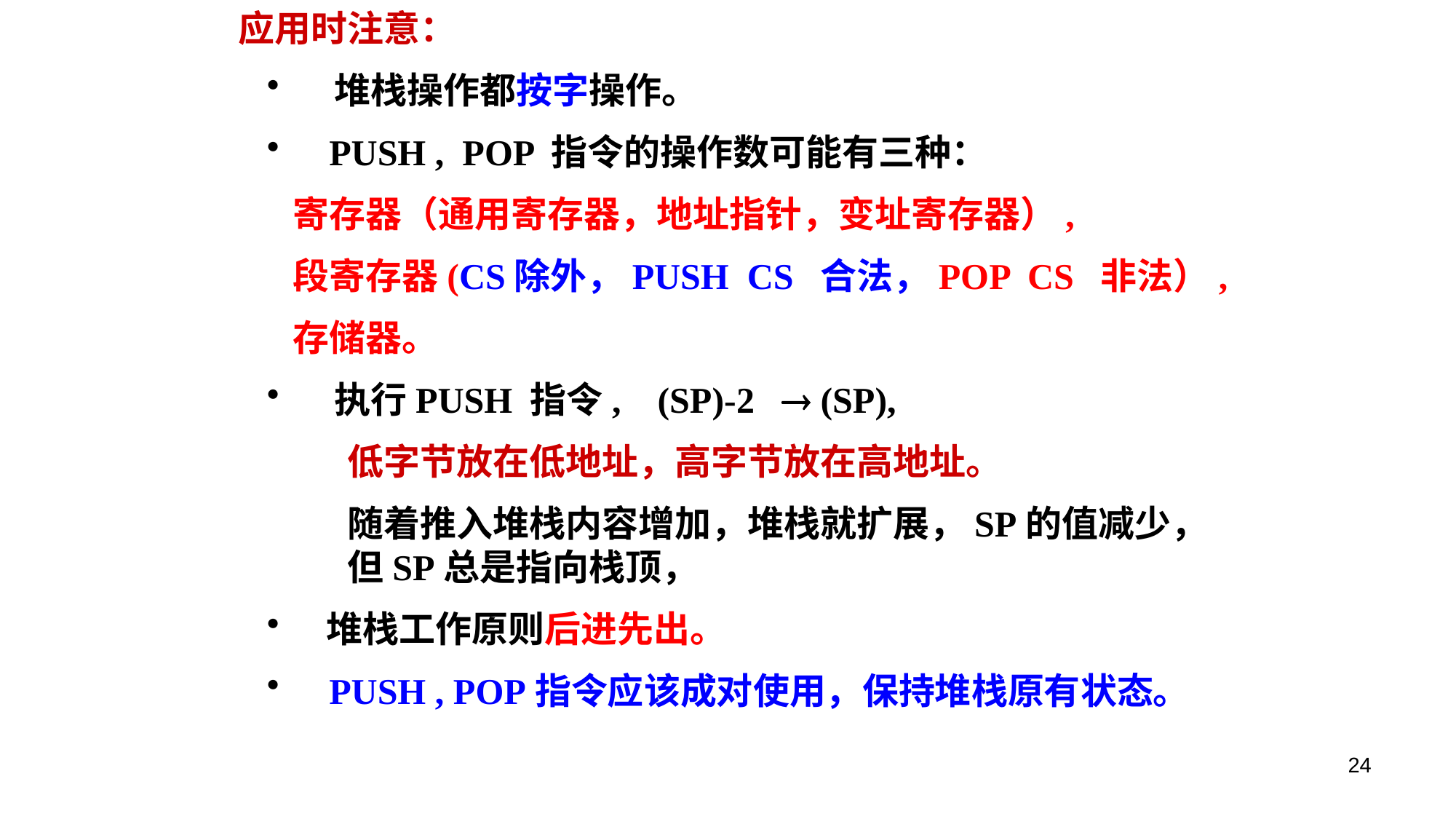

应用时注意：
    堆栈操作都按字操作。
    PUSH ,  POP 指令的操作数可能有三种：
寄存器（通用寄存器，地址指针，变址寄存器）,
段寄存器(CS除外，PUSH  CS  合法，POP  CS  非法）,
存储器。
    执行PUSH 指令,    (SP)-2   → (SP),
	低字节放在低地址，高字节放在高地址。
	随着推入堆栈内容增加，堆栈就扩展，SP的值减少，  	但SP总是指向栈顶，
   堆栈工作原则后进先出。
    PUSH , POP指令应该成对使用，保持堆栈原有状态。

24